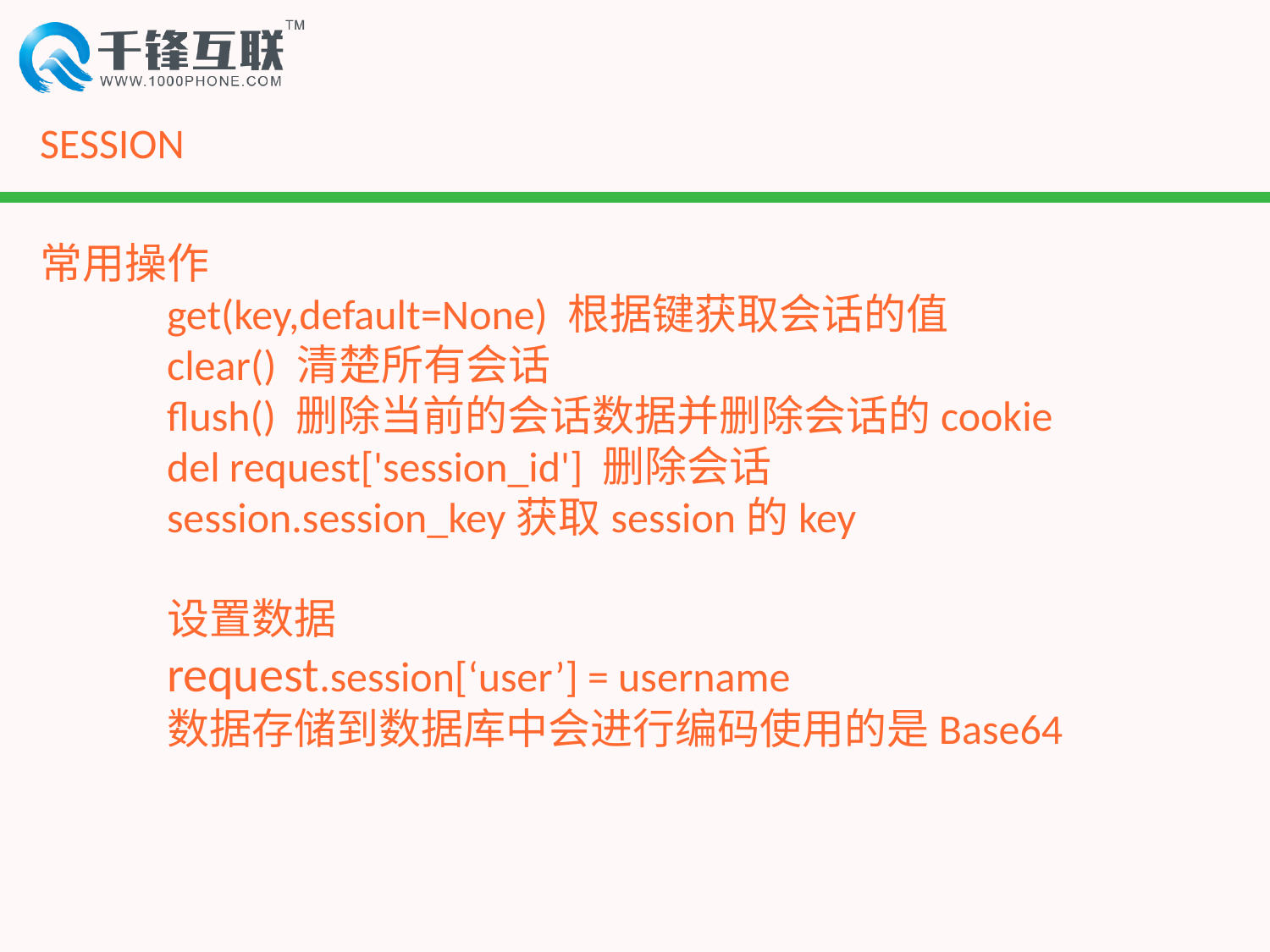

# SESSION
常用操作
	get(key,default=None) 根据键获取会话的值
	clear() 清楚所有会话
	flush() 删除当前的会话数据并删除会话的cookie
	del request['session_id'] 删除会话
	session.session_key获取session的key

	设置数据
	request.session[‘user’] = username
	数据存储到数据库中会进行编码使用的是Base64